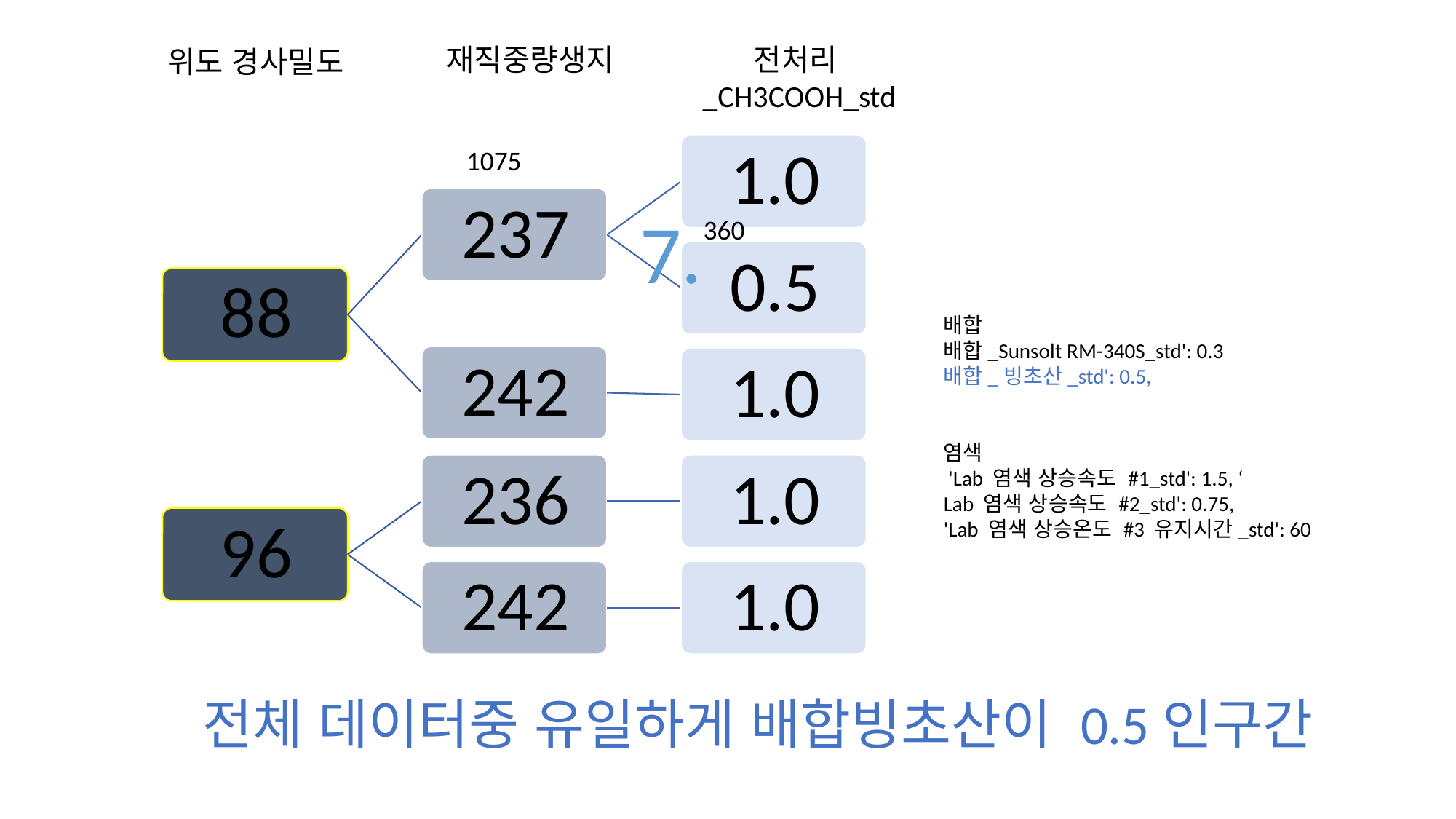

재직중량생지
전처리_CH3COOH_std
위도 경사밀도
88

237

1.0

0.5

242

1.0
96

236

1.0

242

1.0
1075
7.
360
배합
배합_Sunsolt RM-340S_std': 0.3
배합_빙초산_std': 0.5,

염색
 'Lab 염색 상승속도 #1_std': 1.5, ‘
Lab 염색 상승속도 #2_std': 0.75,
'Lab 염색 상승온도 #3 유지시간_std': 60

전체 데이터중 유일하게 배합빙초산이 0.5인구간